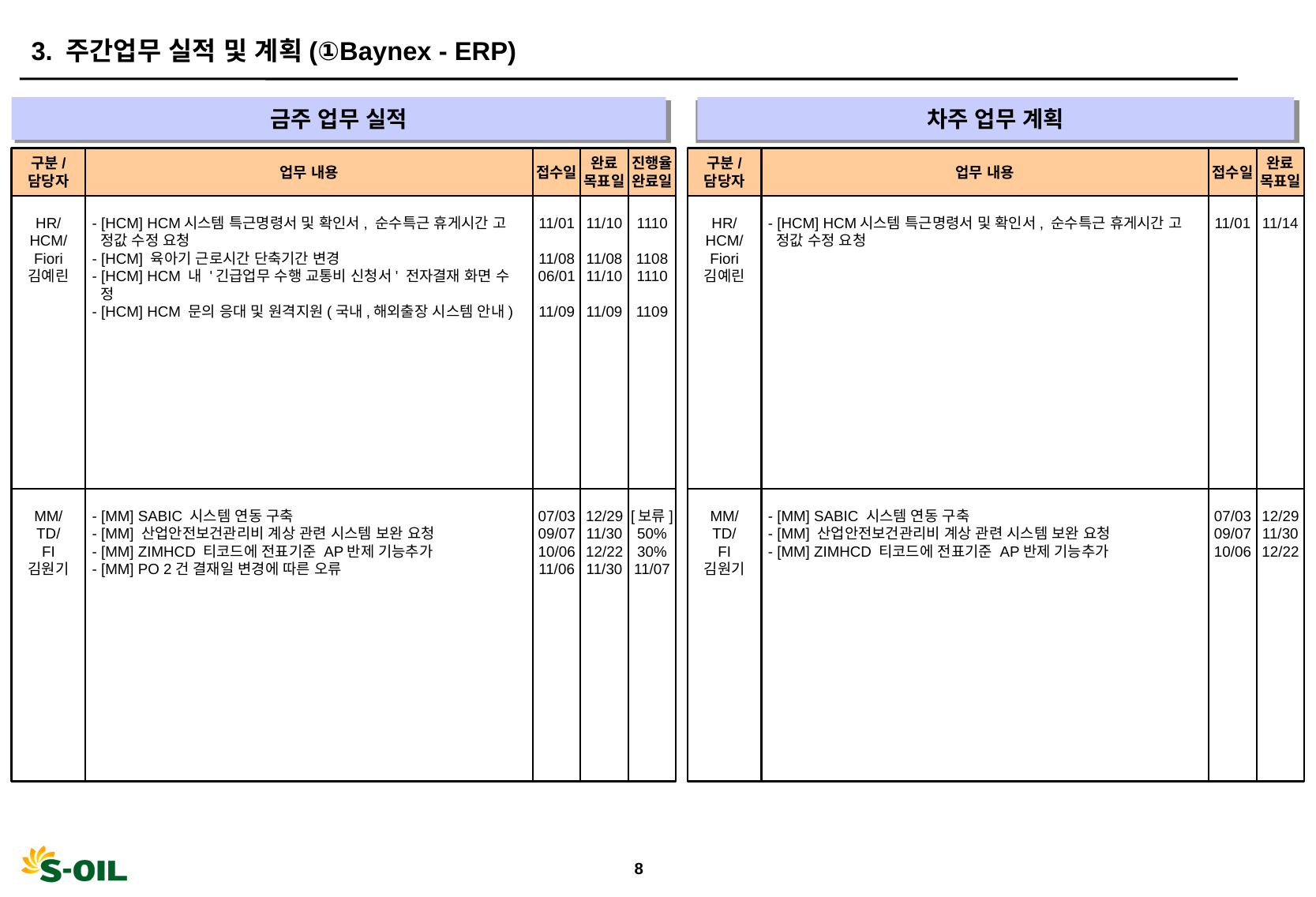

3. 주간업무 실적 및 계획(①Baynex - ERP)
금주 업무 실적
차주 업무 계획
" "
" "
구분/
담당자
업무 내용
접수일
완료
목표일
진행율
완료일
구분/
담당자
업무 내용
접수일
완료
목표일
HR/
HCM/
Fiori
김예린

- [HCM] HCM시스템 특근명령서 및 확인서, 순수특근 휴게시간 고
  정값 수정 요청
- [HCM] 육아기 근로시간 단축기간 변경
- [HCM] HCM 내 '긴급업무 수행 교통비 신청서' 전자결재 화면 수
  정
- [HCM] HCM 문의 응대 및 원격지원(국내,해외출장 시스템 안내)
11/01
11/08
06/01
11/09
11/10
11/08
11/10
11/09
1110
1108
1110
1109
HR/
HCM/
Fiori
김예린

- [HCM] HCM시스템 특근명령서 및 확인서, 순수특근 휴게시간 고
  정값 수정 요청
11/01
11/14
MM/
TD/
FI
김원기

- [MM] SABIC 시스템 연동 구축
- [MM] 산업안전보건관리비 계상 관련 시스템 보완 요청
- [MM] ZIMHCD 티코드에 전표기준 AP반제 기능추가
- [MM] PO 2건 결재일 변경에 따른 오류
07/03
09/07
10/06
11/06
12/29
11/30
12/22
11/30
[보류]
50%
30%
11/07
MM/
TD/
FI
김원기

- [MM] SABIC 시스템 연동 구축
- [MM] 산업안전보건관리비 계상 관련 시스템 보완 요청
- [MM] ZIMHCD 티코드에 전표기준 AP반제 기능추가
07/03
09/07
10/06
12/29
11/30
12/22